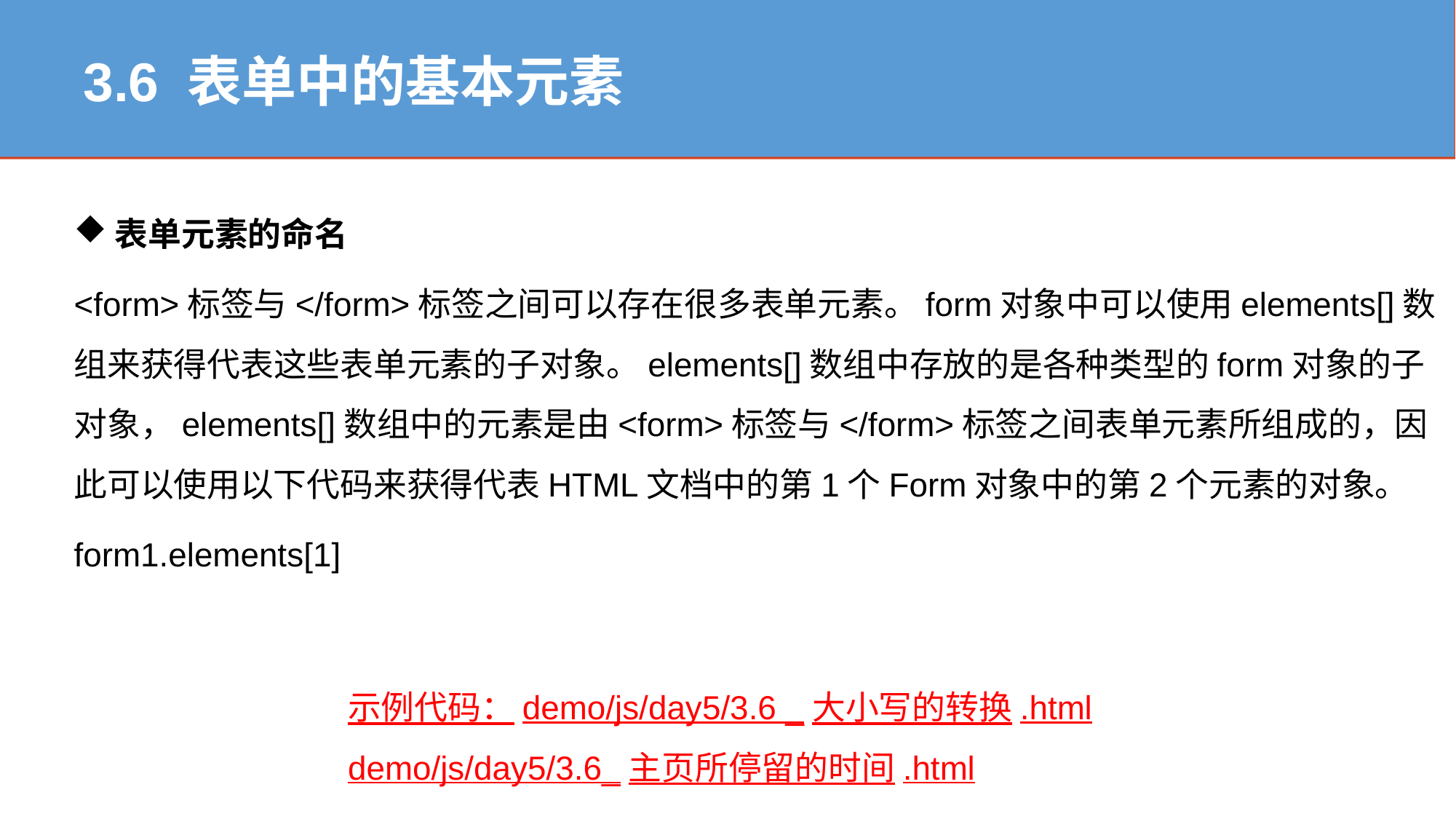

3.6 表单中的基本元素

表单元素的命名
<form>标签与</form>标签之间可以存在很多表单元素。form对象中可以使用elements[]数组来获得代表这些表单元素的子对象。elements[]数组中存放的是各种类型的form对象的子对象，elements[]数组中的元素是由<form>标签与</form>标签之间表单元素所组成的，因此可以使用以下代码来获得代表HTML文档中的第1个Form对象中的第2个元素的对象。
form1.elements[1]

示例代码：demo/js/day5/3.6 _大小写的转换.html
demo/js/day5/3.6_主页所停留的时间.html